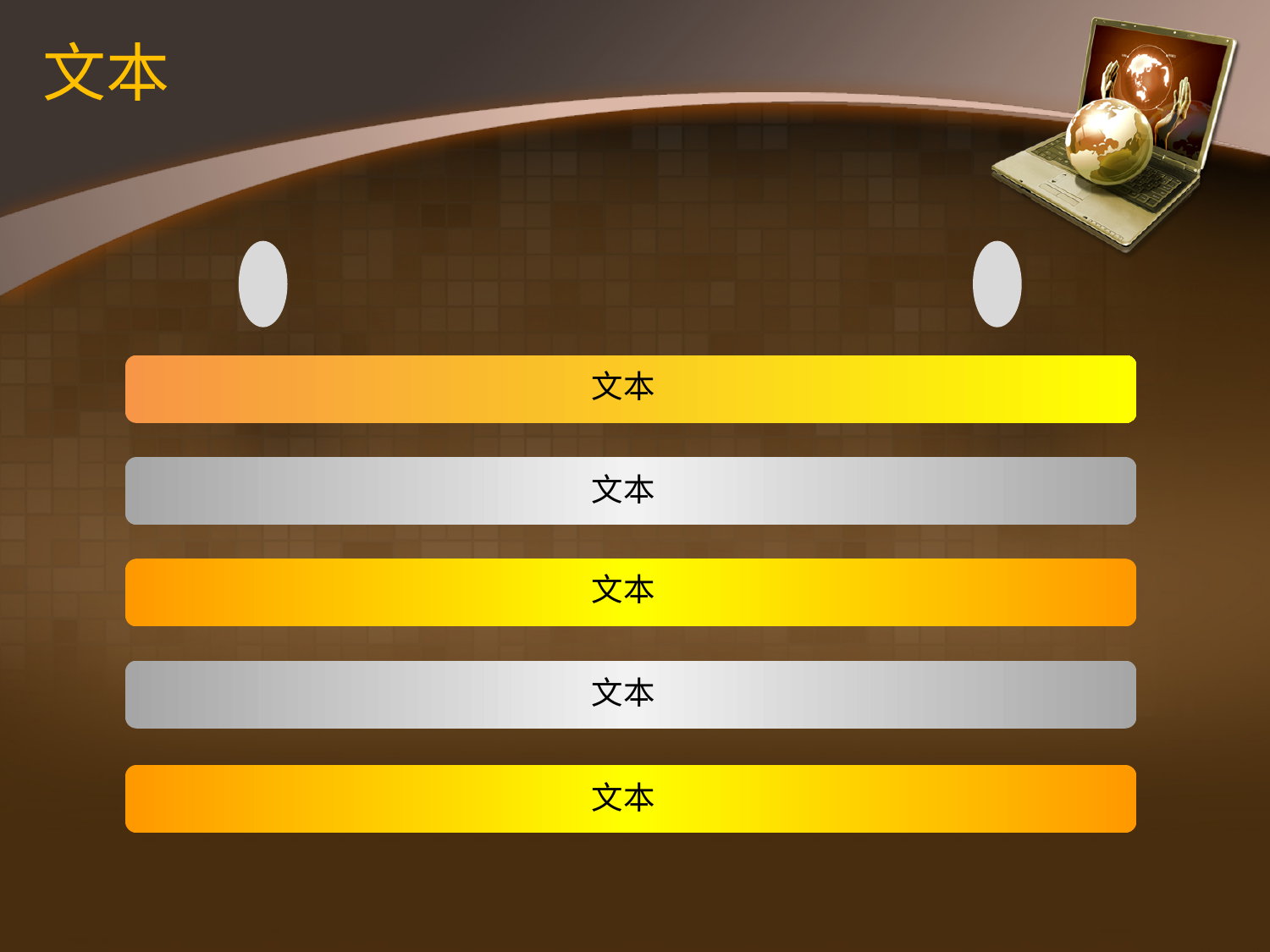

# 文本

文本

文本

文本

文本

文本